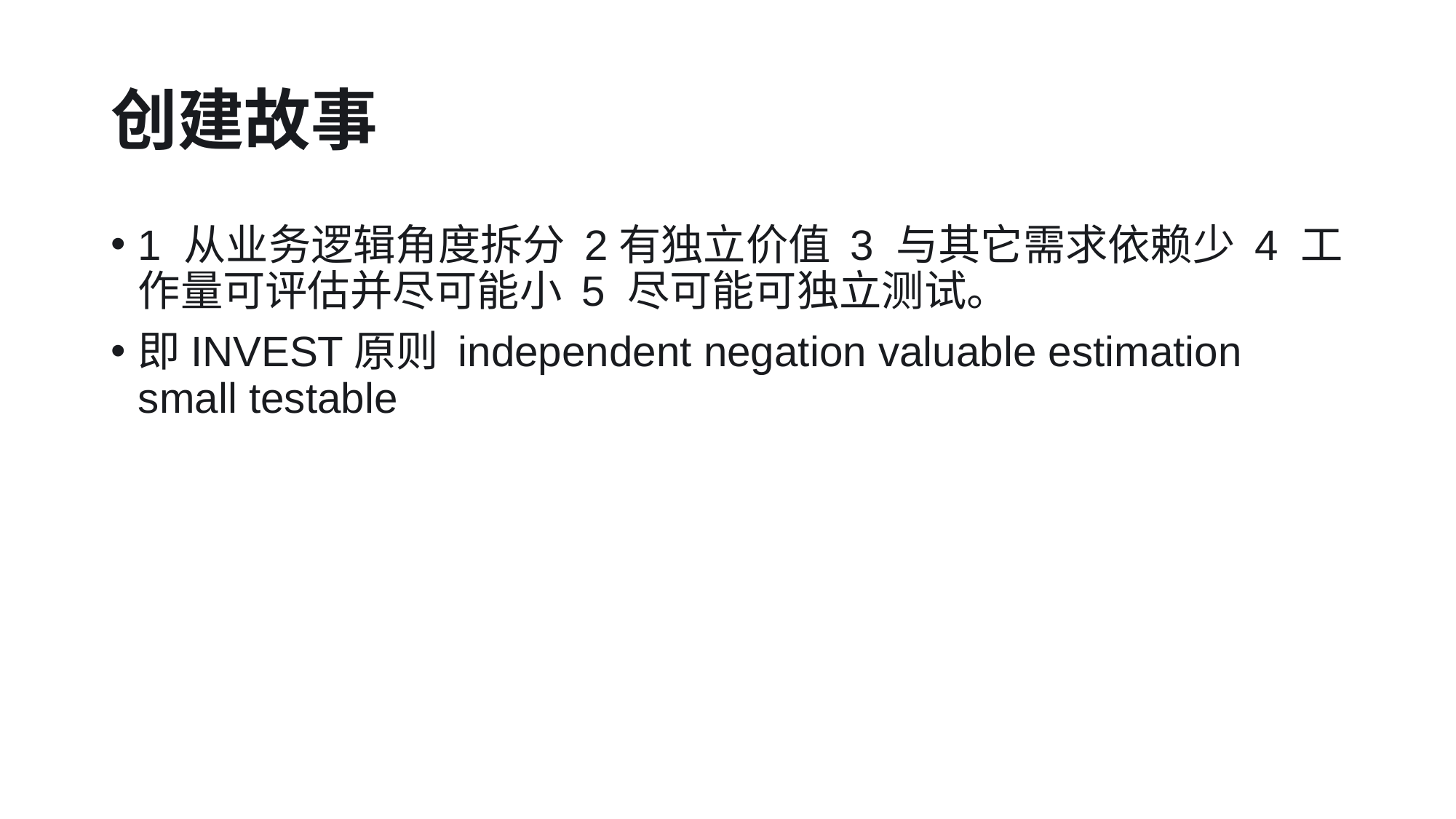

# 创建故事
1 从业务逻辑角度拆分 2有独立价值 3 与其它需求依赖少 4 工作量可评估并尽可能小 5 尽可能可独立测试。
即INVEST原则 independent negation valuable estimation small testable